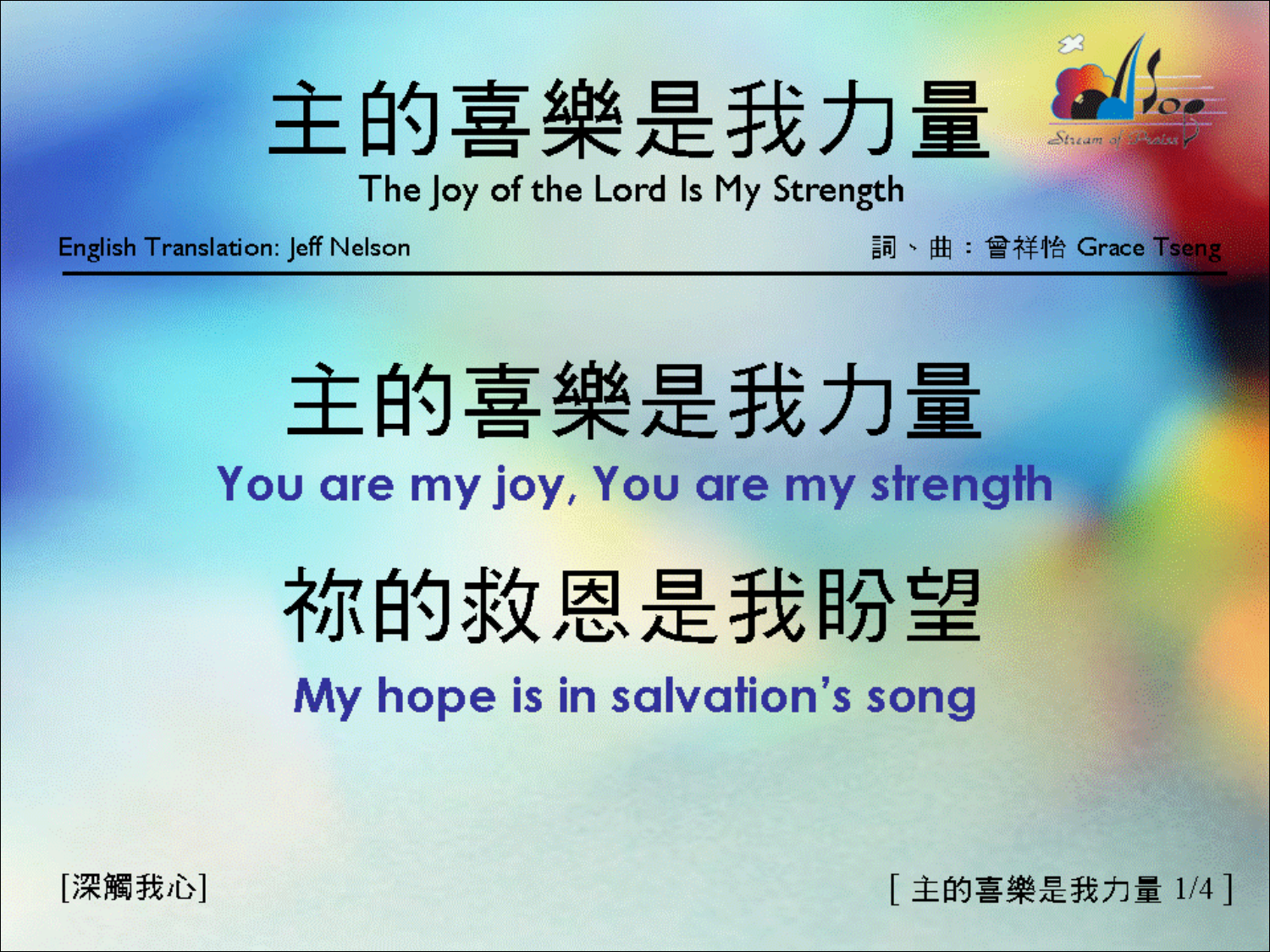

# 主的喜樂是我力量 <1/4>                  The Joy of the Lord Is My Strength